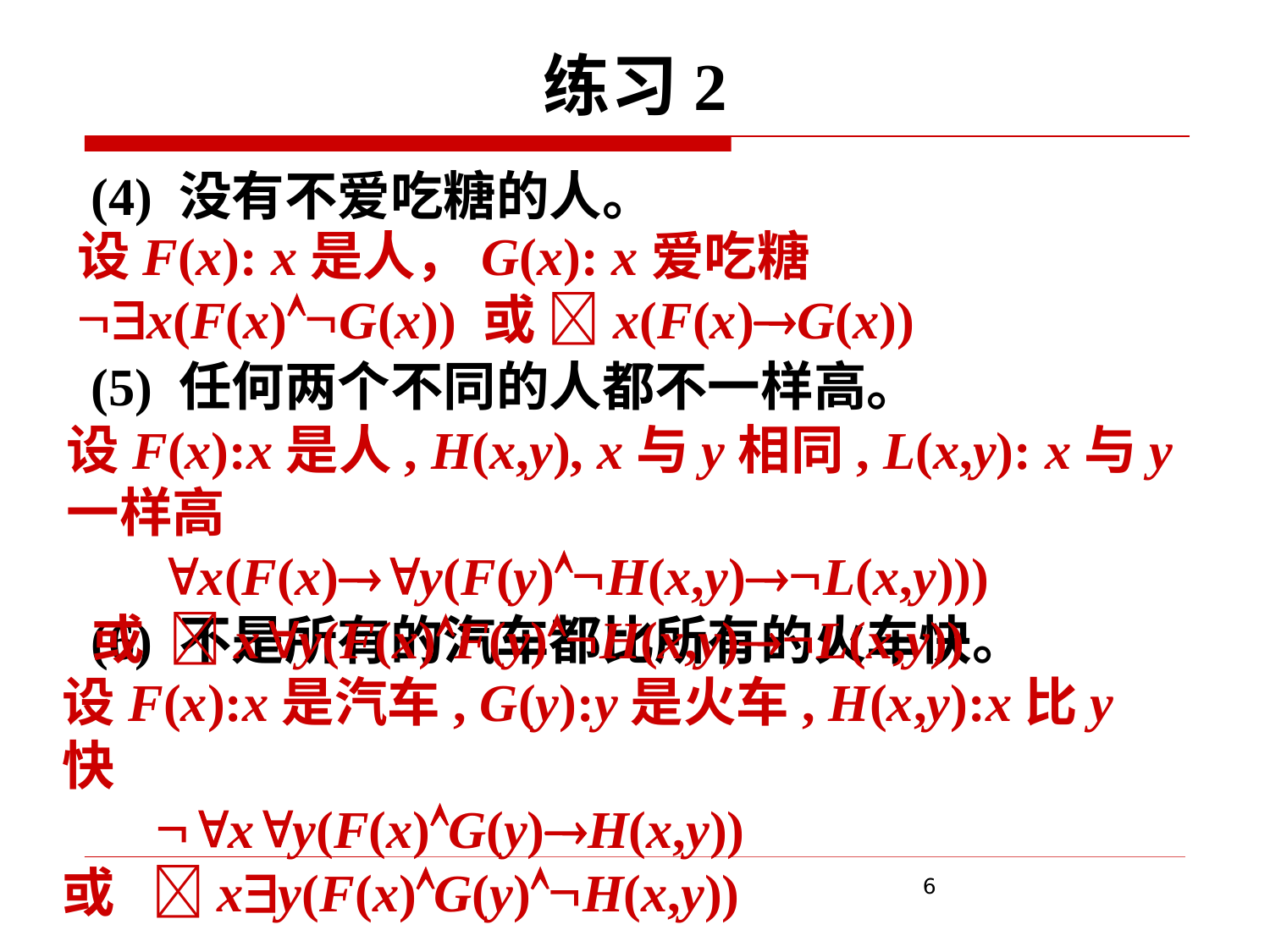

# 练习2
(4) 没有不爱吃糖的人。

(5) 任何两个不同的人都不一样高。

(6) 不是所有的汽车都比所有的火车快。
设F(x): x是人，G(x): x爱吃糖
¬∃x(F(x)∧¬G(x)) 或 ∀x(F(x)→G(x))
设F(x):x是人, H(x,y), x与y相同, L(x,y): x与y一样高
       ∀x(F(x)→∀y(F(y)∧¬H(x,y)→¬L(x,y)))
 或  ∀x∀y(F(x)∧F(y)∧¬H(x,y)→¬L(x,y))
设F(x):x是汽车, G(y):y是火车, H(x,y):x比y快
       ¬∀x∀y(F(x)∧G(y)→H(x,y))
或   ∃x∃y(F(x)∧G(y)∧¬H(x,y))
6